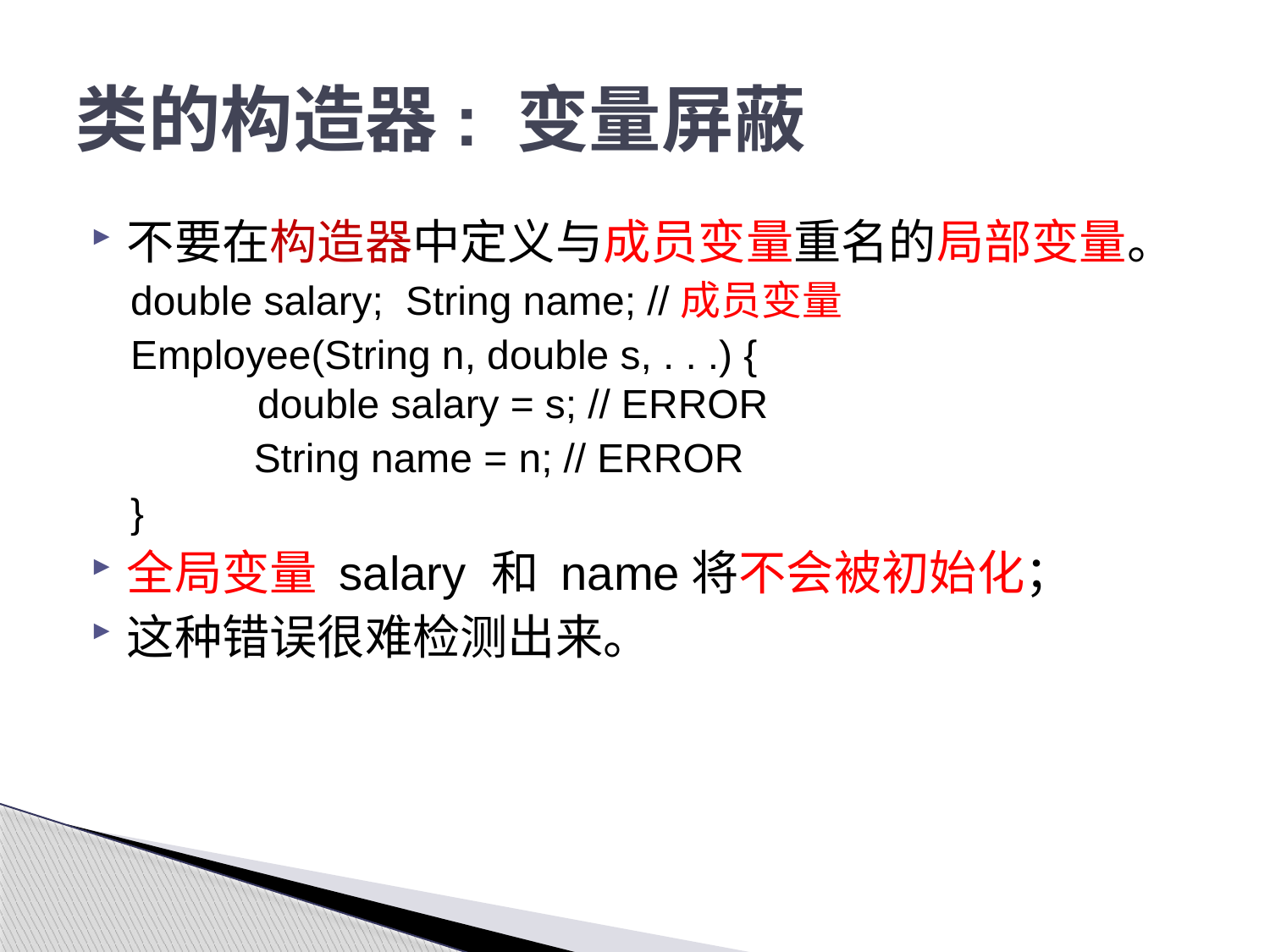

# 类的构造器: 变量屏蔽
不要在构造器中定义与成员变量重名的局部变量。
double salary;  String name; //成员变量
Employee(String n, double s, . . .) {
	double salary = s; // ERROR
  	String name = n; // ERROR
}
全局变量 salary 和 name将不会被初始化；
这种错误很难检测出来。